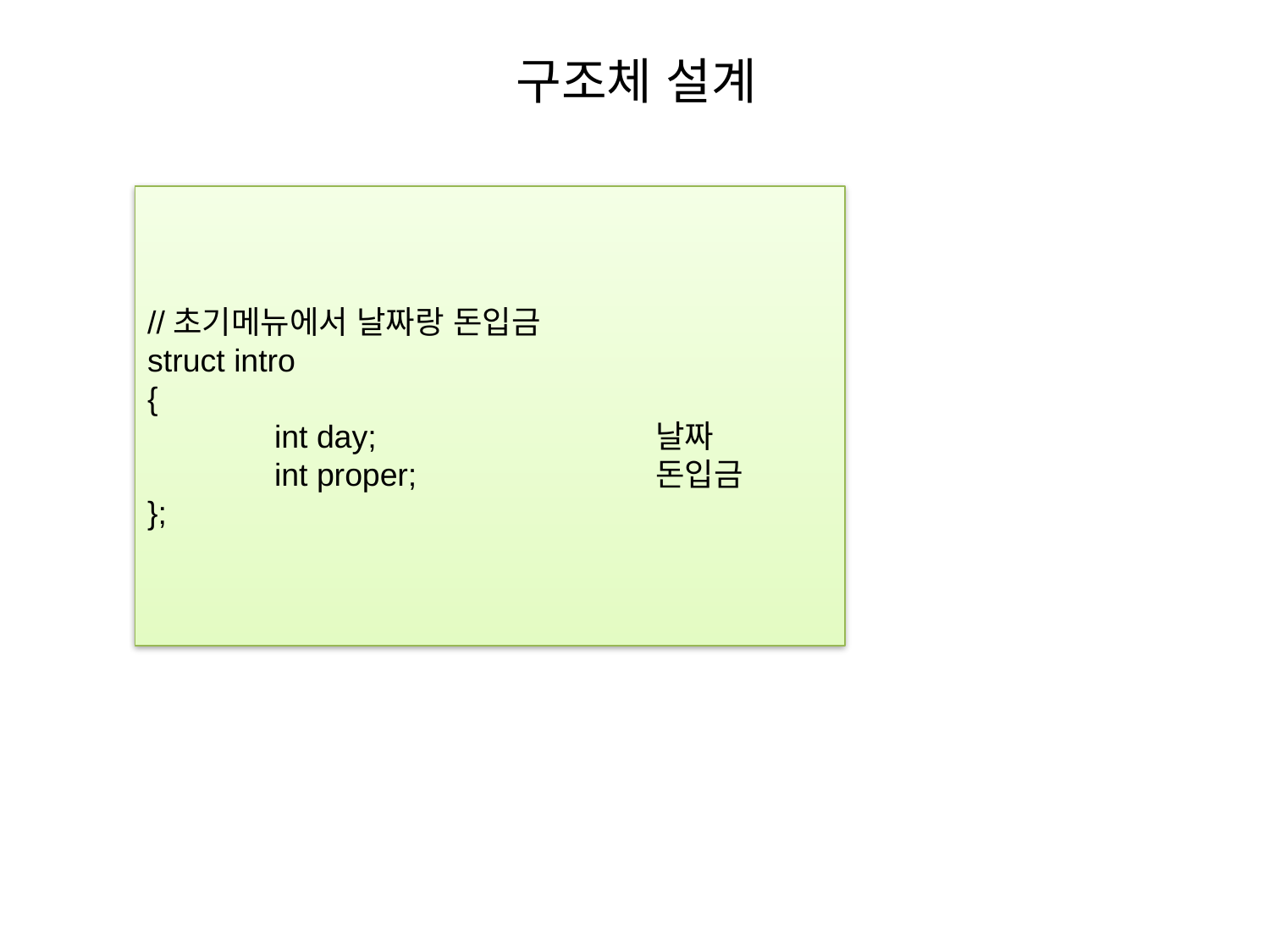

# 구조체 설계
//초기메뉴에서 날짜랑 돈입금
struct intro
{
	int day;			날짜
	int proper;		돈입금
};